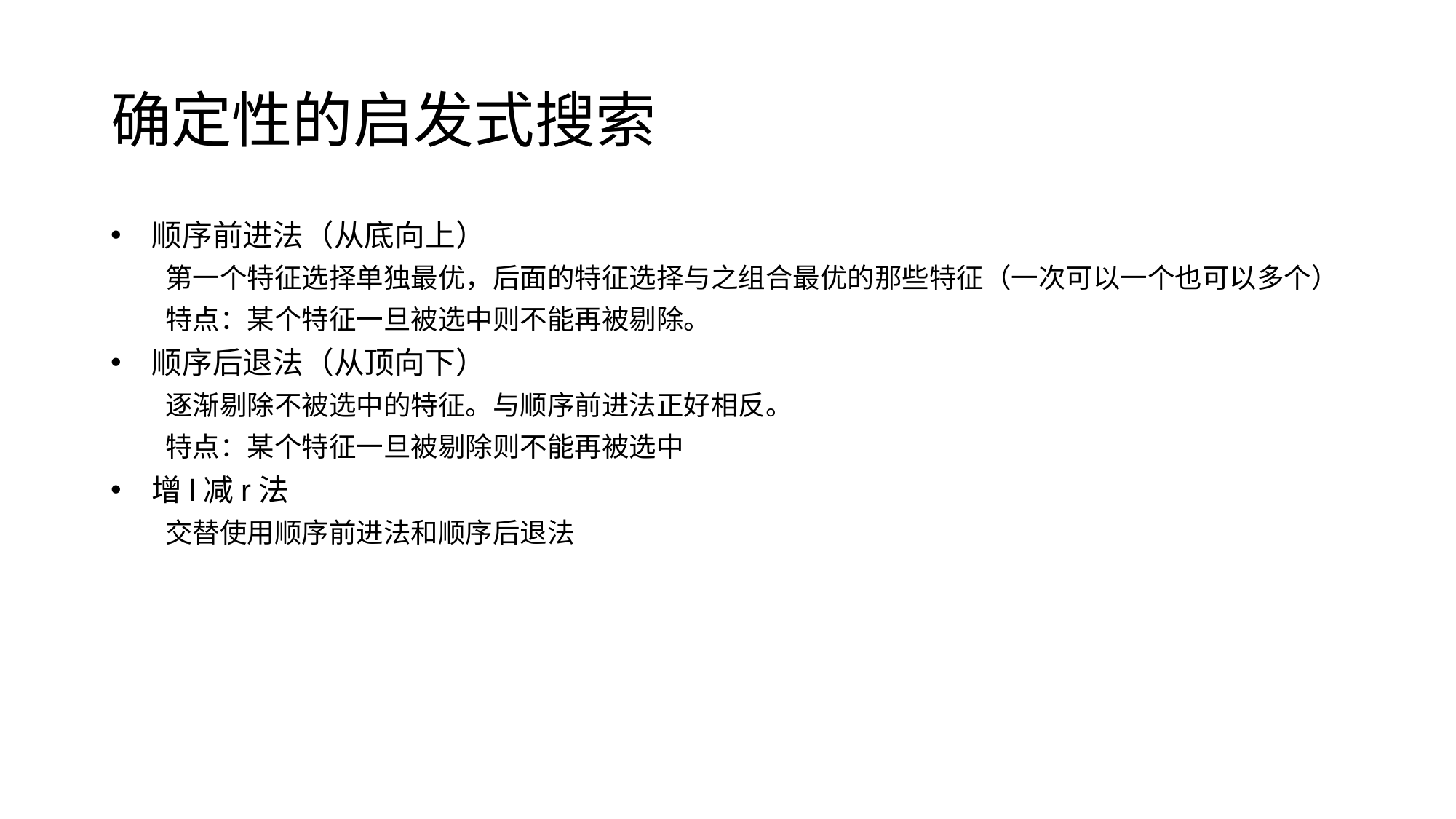

# 确定性的启发式搜索
顺序前进法（从底向上）
第一个特征选择单独最优，后面的特征选择与之组合最优的那些特征（一次可以一个也可以多个）
特点：某个特征一旦被选中则不能再被剔除。
顺序后退法（从顶向下）
逐渐剔除不被选中的特征。与顺序前进法正好相反。
特点：某个特征一旦被剔除则不能再被选中
增l减r法
交替使用顺序前进法和顺序后退法